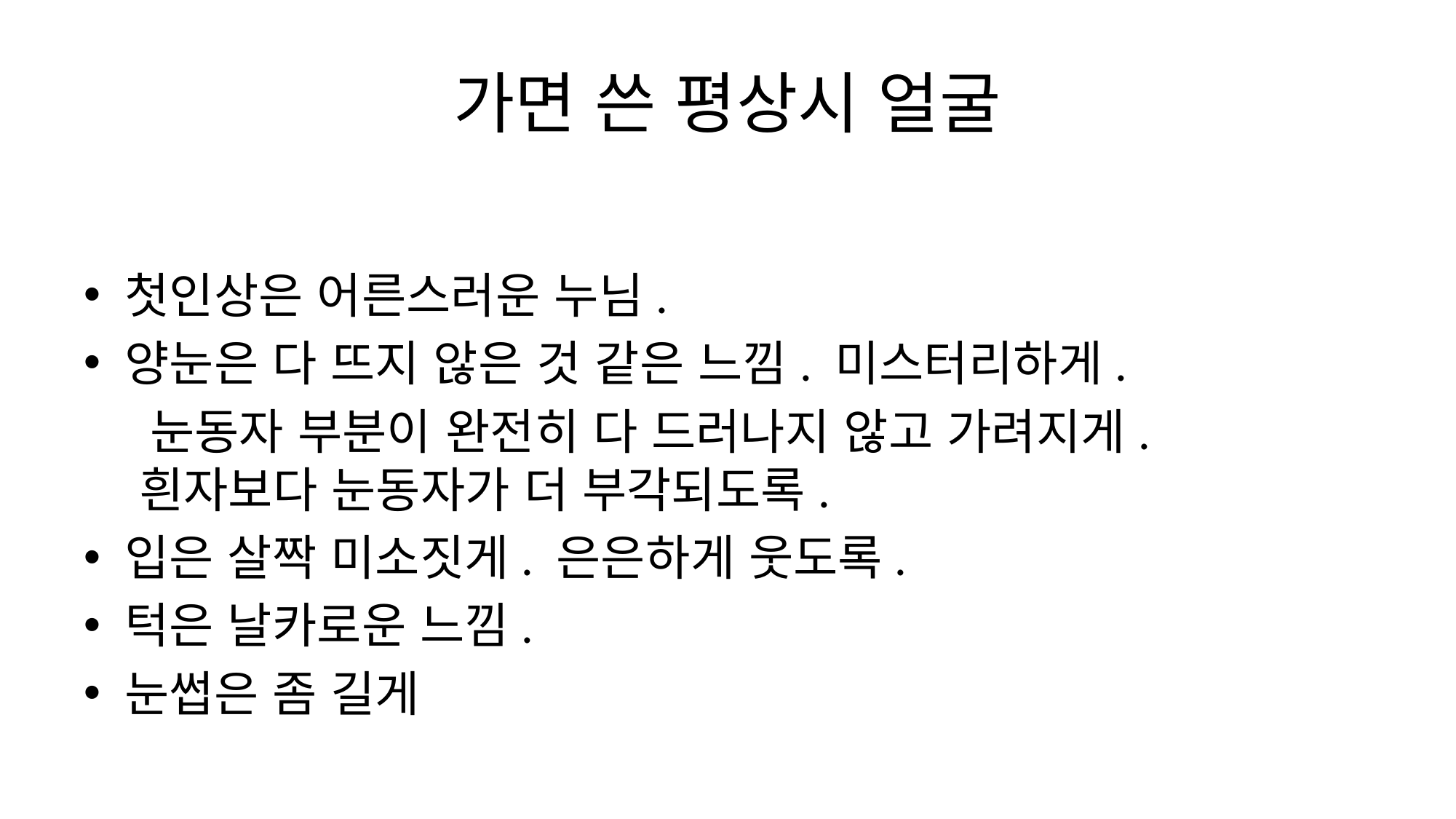

# 가면 쓴 평상시 얼굴

첫인상은 어른스러운 누님.
양눈은 다 뜨지 않은 것 같은 느낌. 미스터리하게.
    눈동자 부분이 완전히 다 드러나지 않고 가려지게.
    흰자보다 눈동자가 더 부각되도록.
입은 살짝 미소짓게. 은은하게 웃도록.
턱은 날카로운 느낌.
눈썹은 좀 길게